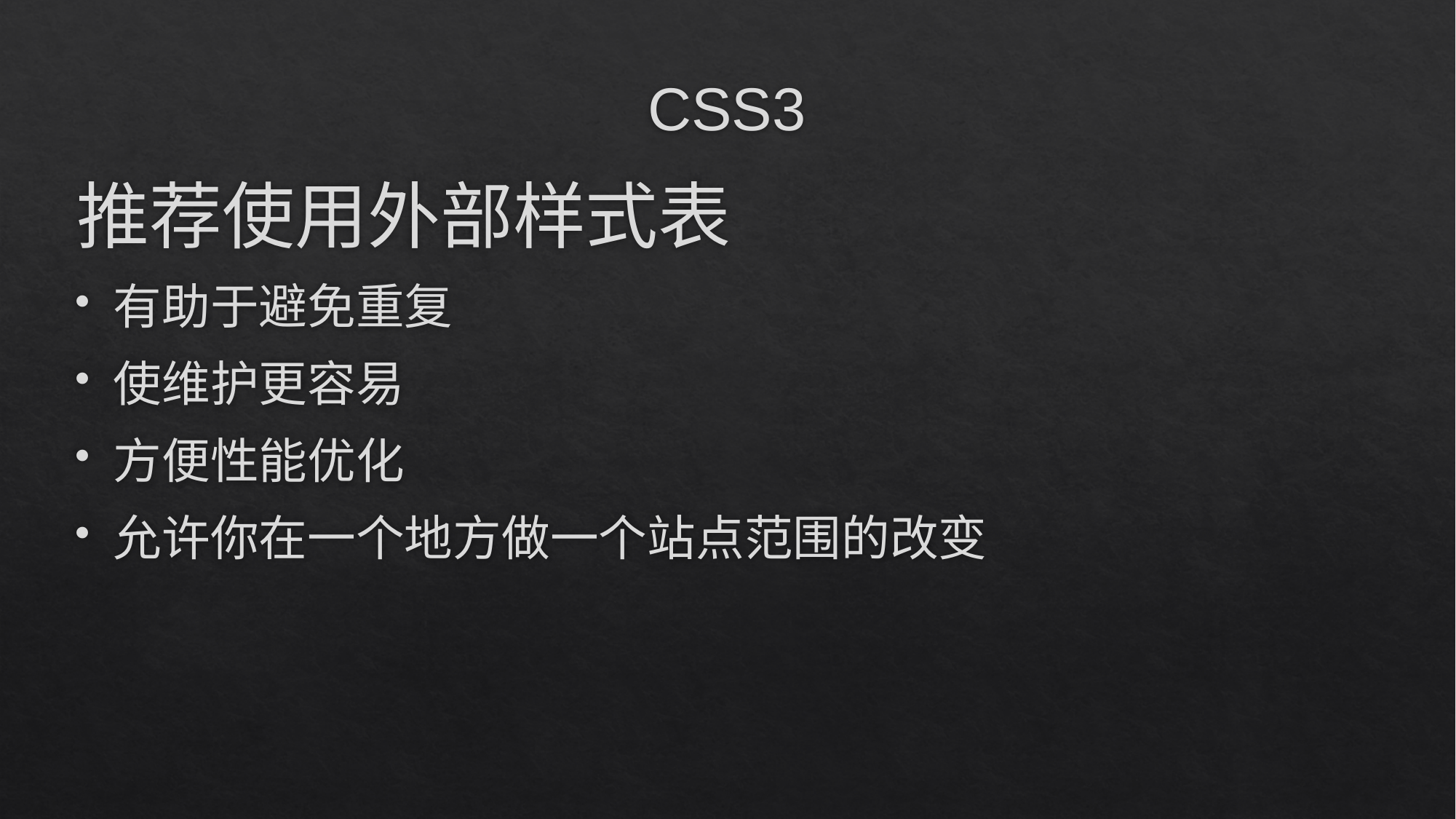

# CSS3
推荐使用外部样式表
有助于避免重复
使维护更容易
方便性能优化
允许你在一个地方做一个站点范围的改变